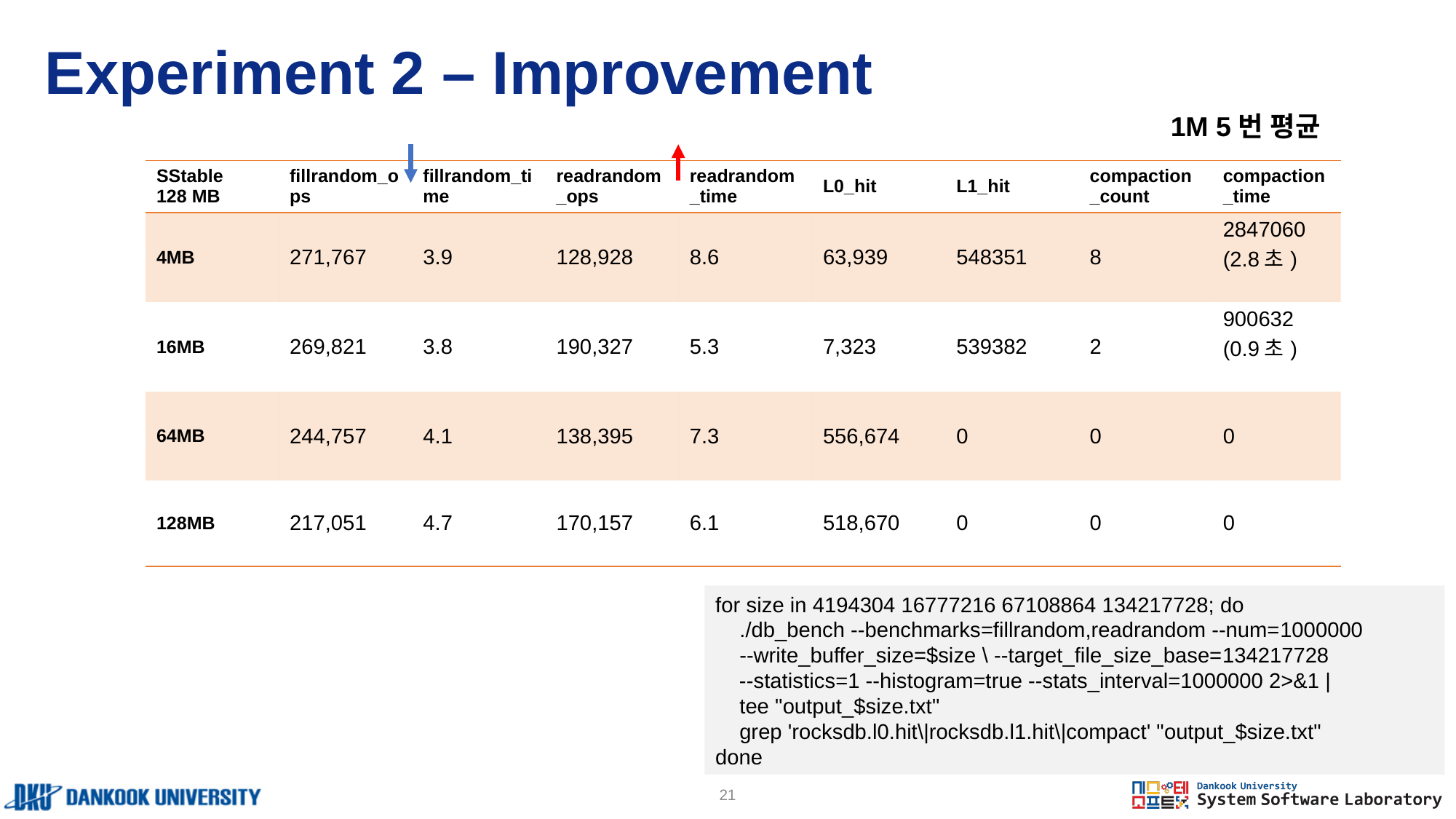

# Experiment 2 – Improvement
1M 5번 평균
| SStable 128 MB | fillrandom\_ops | fillrandom\_time | readrandom\_ops | readrandom\_time | L0\_hit | L1\_hit | compaction\_count | compaction\_time |
| --- | --- | --- | --- | --- | --- | --- | --- | --- |
| 4MB | 271,767 | 3.9 | 128,928 | 8.6 | 63,939 | 548351 | 8 | 2847060 (2.8초) |
| 16MB | 269,821 | 3.8 | 190,327 | 5.3 | 7,323 | 539382 | 2 | 900632 (0.9초) |
| 64MB | 244,757 | 4.1 | 138,395 | 7.3 | 556,674 | 0 | 0 | 0 |
| 128MB | 217,051 | 4.7 | 170,157 | 6.1 | 518,670 | 0 | 0 | 0 |
for size in 4194304 16777216 67108864 134217728; do
    ./db_bench --benchmarks=fillrandom,readrandom --num=1000000
    --write_buffer_size=$size \ --target_file_size_base=134217728
    --statistics=1 --histogram=true --stats_interval=1000000 2>&1 |
    tee "output_$size.txt"
    grep 'rocksdb.l0.hit\|rocksdb.l1.hit\|compact' "output_$size.txt"
done
21